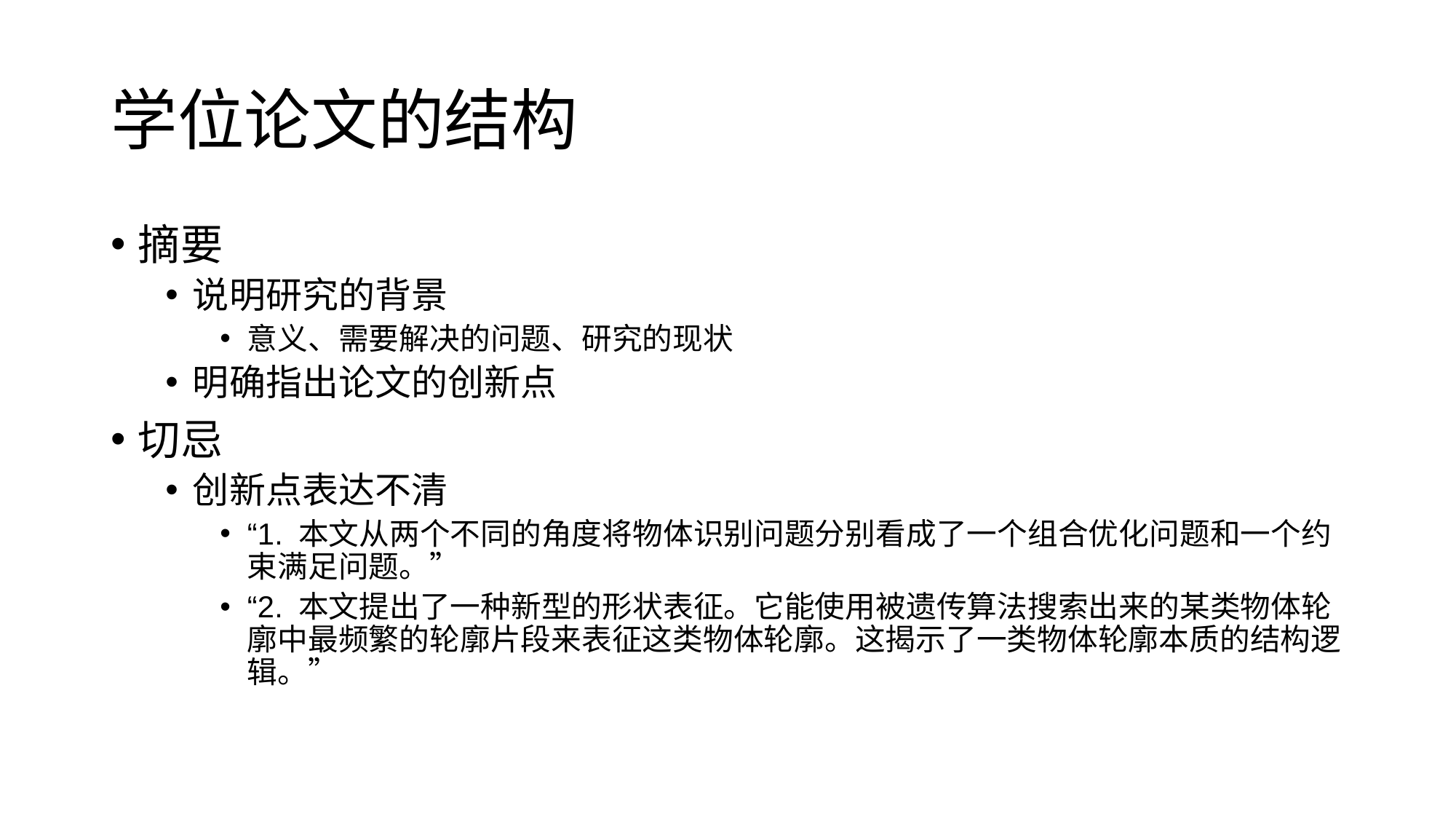

# 学位论文的结构
摘要
说明研究的背景
意义、需要解决的问题、研究的现状
明确指出论文的创新点
切忌
创新点表达不清
“1. 本文从两个不同的角度将物体识别问题分别看成了一个组合优化问题和一个约束满足问题。”
“2. 本文提出了一种新型的形状表征。它能使用被遗传算法搜索出来的某类物体轮廓中最频繁的轮廓片段来表征这类物体轮廓。这揭示了一类物体轮廓本质的结构逻辑。”